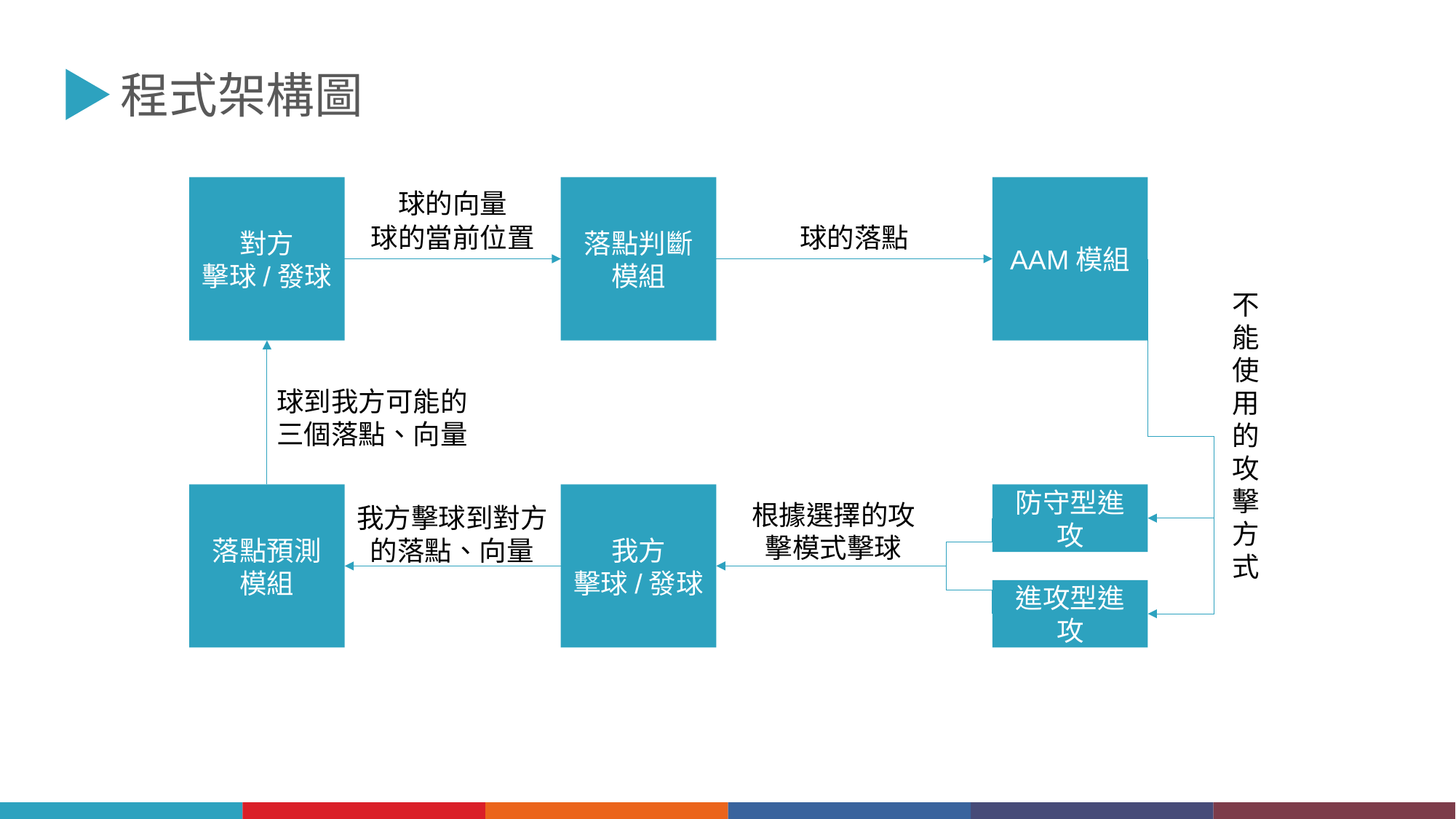

程式架構圖

落點判斷模組
AAM模組
落點預測模組
防守型進攻
進攻型進攻
球的向量
球的當前位置
球的落點
不
能
使
用
的
攻
擊
方
式
根據選擇的攻擊模式擊球
對方
擊球/發球
我方
擊球/發球
我方擊球到對方的落點、向量
球到我方可能的三個落點、向量